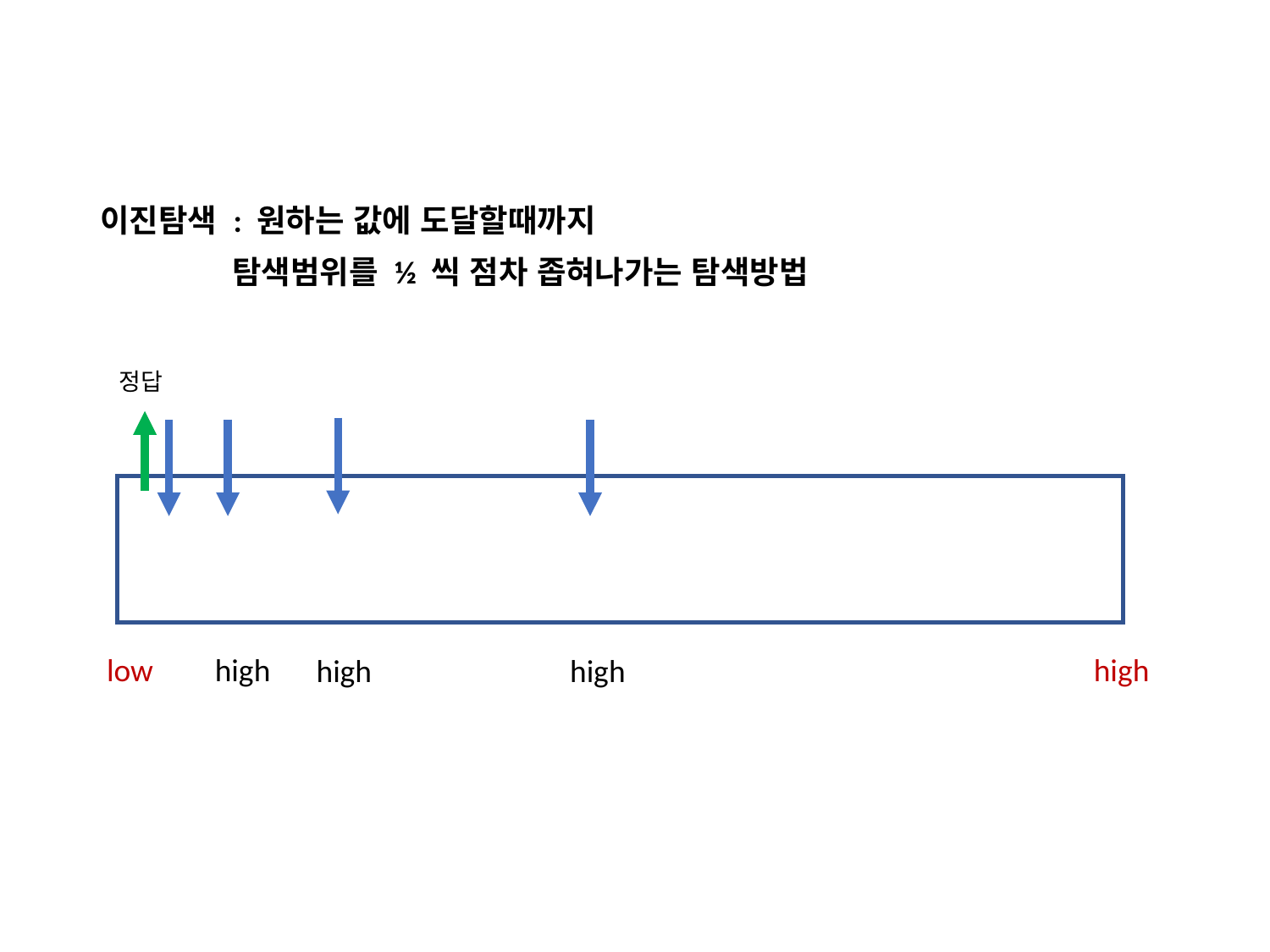

이진탐색 : 원하는 값에 도달할때까지
              탐색범위를 ½ 씩 점차 좁혀나가는 탐색방법

정답

low
high
high
high
high